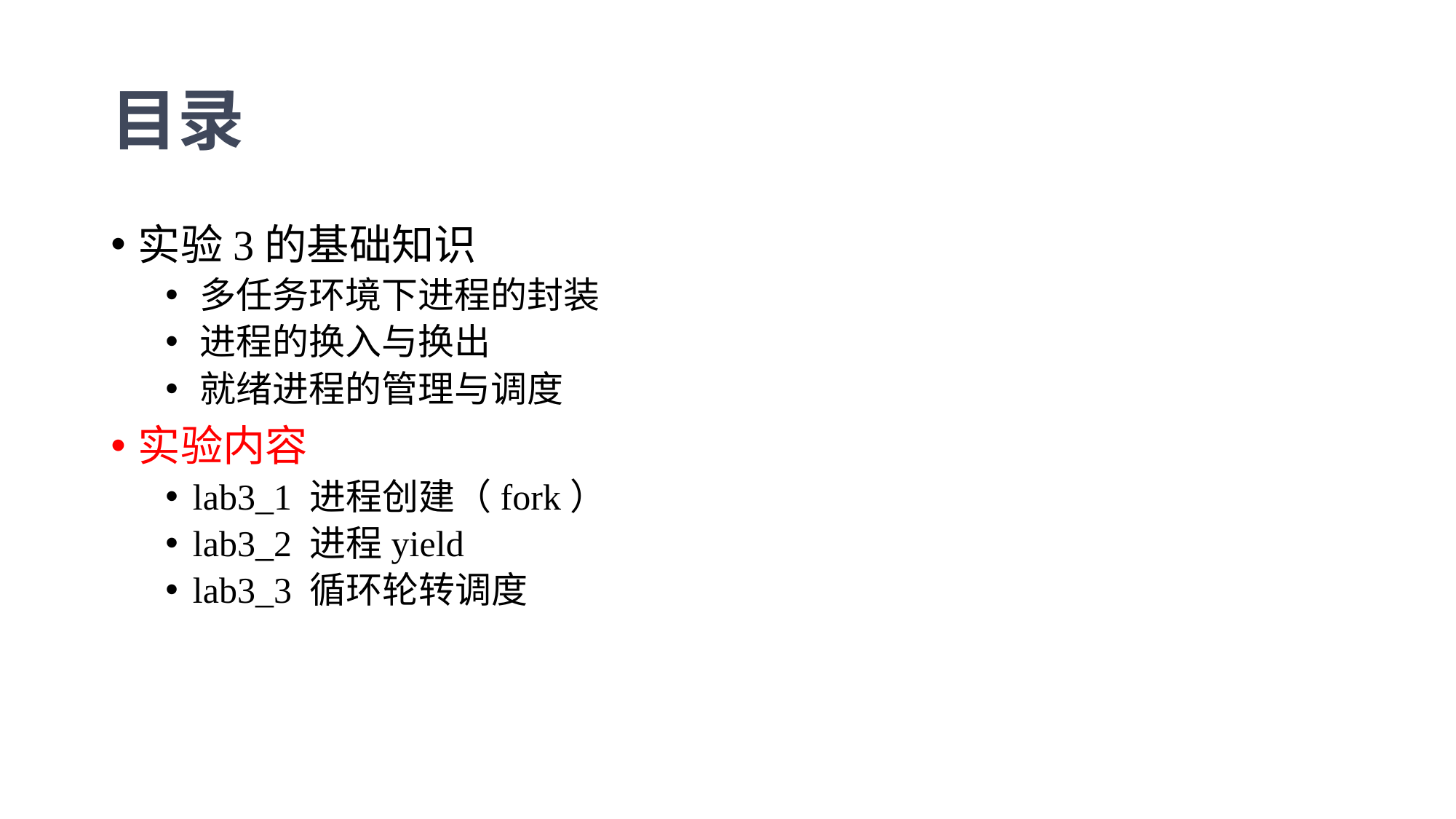

# 目录
实验3的基础知识
多任务环境下进程的封装
进程的换入与换出
就绪进程的管理与调度
实验内容
lab3_1 进程创建（fork）
lab3_2 进程yield
lab3_3 循环轮转调度